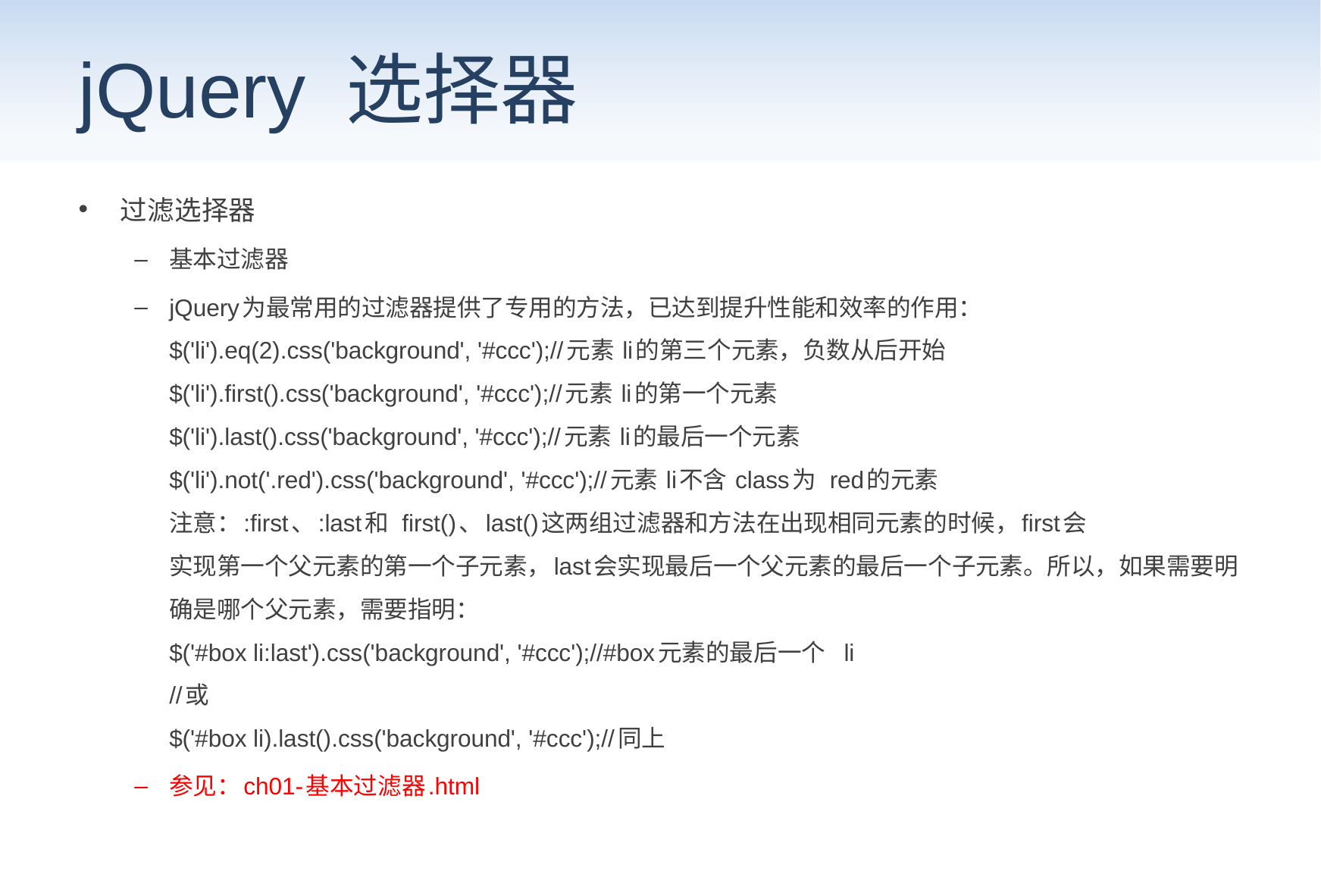

# jQuery 选择器
过滤选择器
基本过滤器
jQuery为最常用的过滤器提供了专用的方法，已达到提升性能和效率的作用：
$('li').eq(2).css('background', '#ccc');//元素 li的第三个元素，负数从后开始
$('li').first().css('background', '#ccc');//元素 li的第一个元素
$('li').last().css('background', '#ccc');//元素 li的最后一个元素
$('li').not('.red').css('background', '#ccc');//元素 li不含 class为  red的元素
注意：:first、:last和  first()、last()这两组过滤器和方法在出现相同元素的时候，first会
实现第一个父元素的第一个子元素，last会实现最后一个父元素的最后一个子元素。所以，如果需要明确是哪个父元素，需要指明：
$('#box li:last').css('background', '#ccc');//#box元素的最后一个   li
//或
$('#box li).last().css('background', '#ccc');//同上
参见：ch01-基本过滤器.html